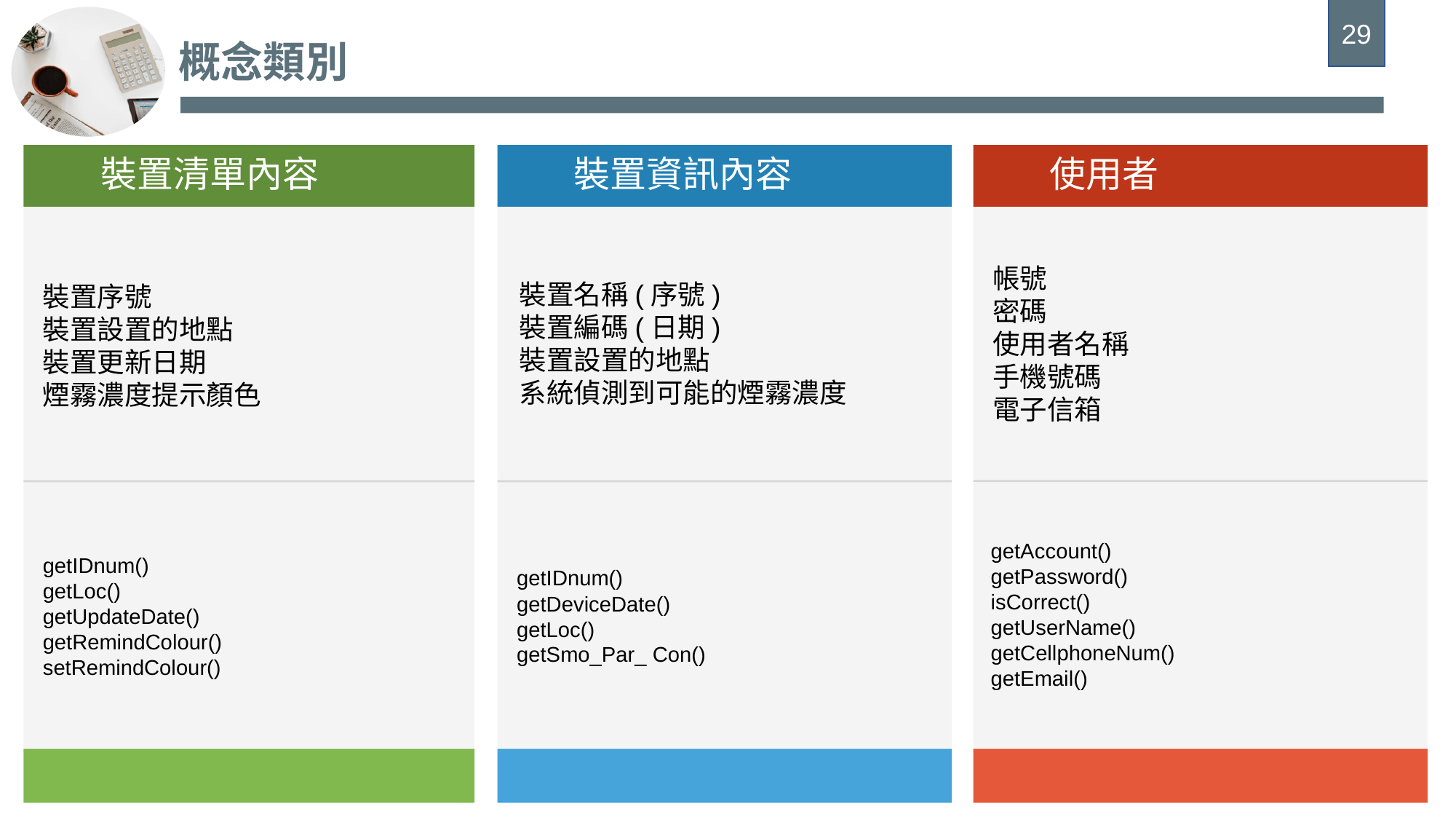

29

概念類別

裝置清單內容

裝置序號
裝置設置的地點
裝置更新日期
煙霧濃度提示顏色

getIDnum()
getLoc()
getUpdateDate()
getRemindColour()
setRemindColour()

裝置資訊內容
裝置名稱(序號)
裝置編碼(日期)
裝置設置的地點
系統偵測到可能的煙霧濃度

getIDnum()
getDeviceDate()
getLoc()
getSmo_Par_ Con()

使用者

帳號
密碼
使用者名稱
手機號碼
電子信箱

getAccount()
getPassword()
isCorrect()
getUserName()
getCellphoneNum()
getEmail()